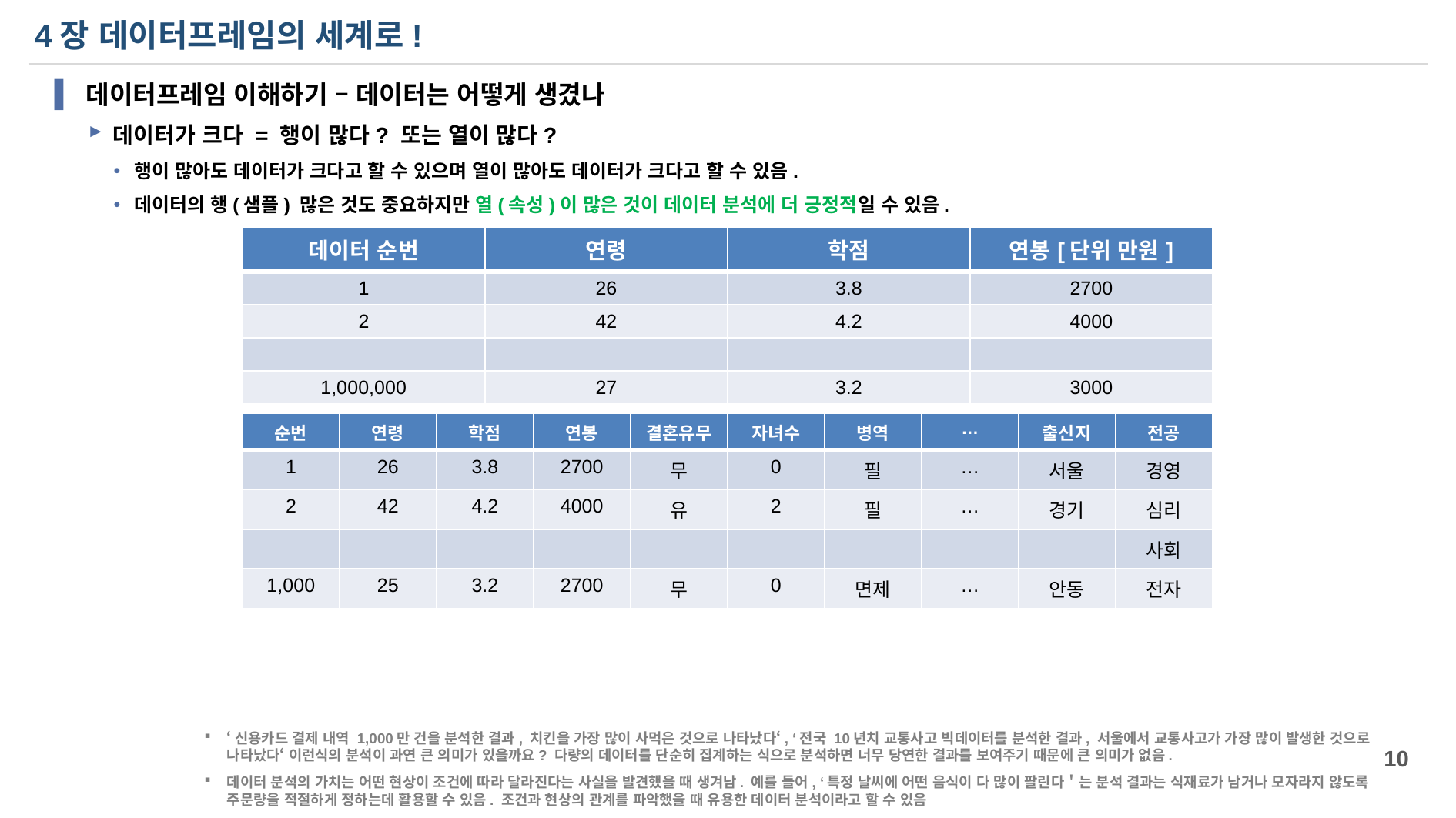

# 4장 데이터프레임의 세계로!
데이터프레임 이해하기 – 데이터는 어떻게 생겼나
데이터가 크다 = 행이 많다? 또는 열이 많다?
행이 많아도 데이터가 크다고 할 수 있으며 열이 많아도 데이터가 크다고 할 수 있음.
데이터의 행(샘플) 많은 것도 중요하지만 열(속성)이 많은 것이 데이터 분석에 더 긍정적일 수 있음.

‘신용카드 결제 내역 1,000만 건을 분석한 결과, 치킨을 가장 많이 사먹은 것으로 나타났다‘, ‘전국 10년치 교통사고 빅데이터를 분석한 결과, 서울에서 교통사고가 가장 많이 발생한 것으로 나타났다‘ 이런식의 분석이 과연 큰 의미가 있을까요? 다량의 데이터를 단순히 집계하는 식으로 분석하면 너무 당연한 결과를 보여주기 때문에 큰 의미가 없음.
데이터 분석의 가치는 어떤 현상이 조건에 따라 달라진다는 사실을 발견했을 때 생겨남. 예를 들어, ‘특정 날씨에 어떤 음식이 다 많이 팔린다＇는 분석 결과는 식재료가 남거나 모자라지 않도록 주문량을 적절하게 정하는데 활용할 수 있음. 조건과 현상의 관계를 파악했을 때 유용한 데이터 분석이라고 할 수 있음
이렇게 분석할 수 있으려면 데이터가 다양한 속성으로 구성되어야 함. 데이터가 아무리 많더라도 다양한 속성을 가지고 있지 않으면 속성 간의 관계를 분석할 수 없으므로 의미 있는 정보를 찾을 수 없음. 따라서 단순히 데이터 양이 많은 것보다는 ‘다양한 속성을 갖는 데이터＇가 필요함.
| 데이터 순번 | 연령 | 학점 | 연봉[단위 만원] |
| --- | --- | --- | --- |
| 1 | 26 | 3.8 | 2700 |
| 2 | 42 | 4.2 | 4000 |
|  |  |  |  |
| 1,000,000 | 27 | 3.2 | 3000 |
| 순번 | 연령 | 학점 | 연봉 | 결혼유무 | 자녀수 | 병역 | … | 출신지 | 전공 |
| --- | --- | --- | --- | --- | --- | --- | --- | --- | --- |
| 1 | 26 | 3.8 | 2700 | 무 | 0 | 필 | … | 서울 | 경영 |
| 2 | 42 | 4.2 | 4000 | 유 | 2 | 필 | … | 경기 | 심리 |
|  |  |  |  |  |  |  |  |  | 사회 |
| 1,000 | 25 | 3.2 | 2700 | 무 | 0 | 면제 | … | 안동 | 전자 |
10